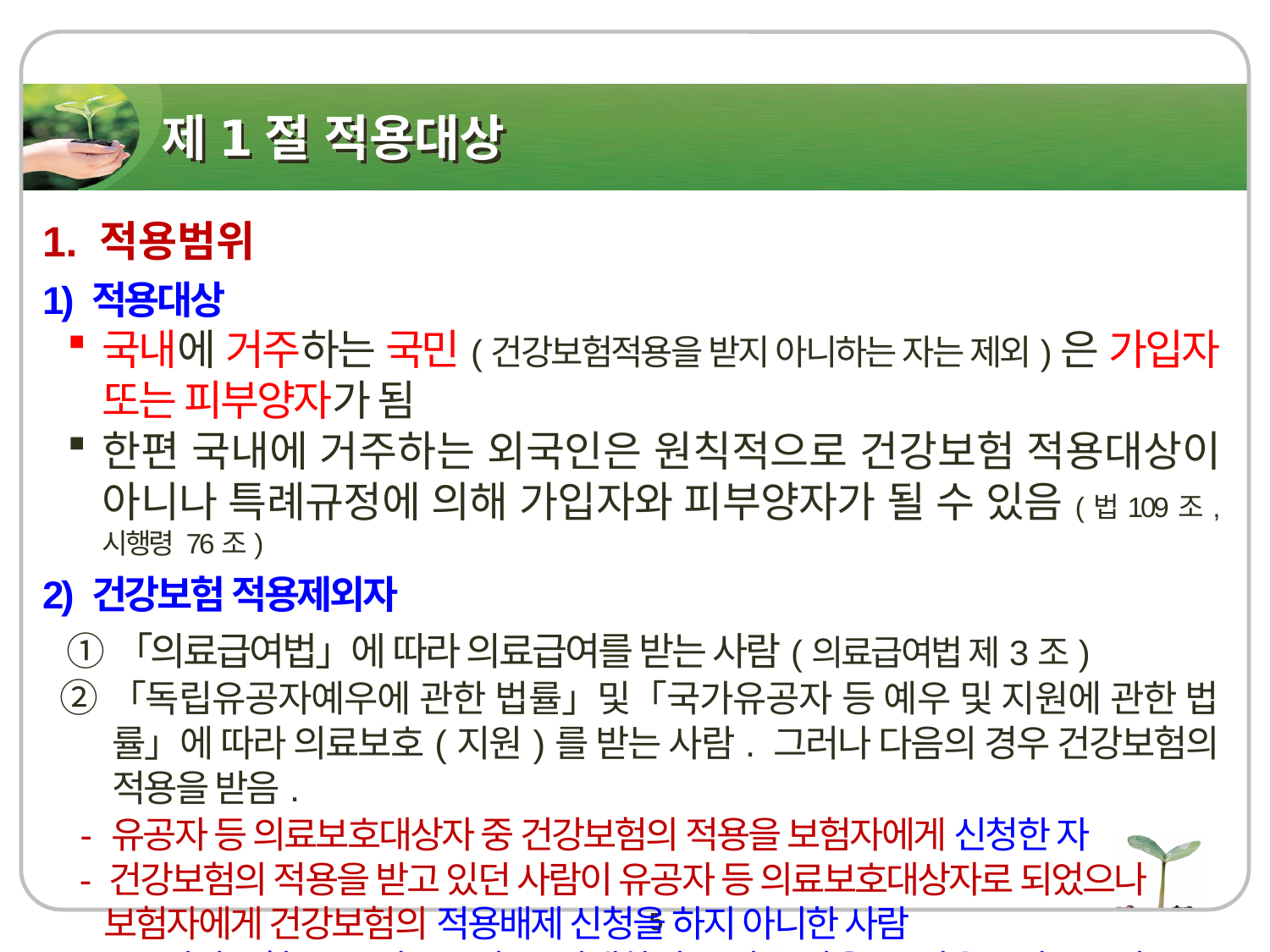

# 제1절 적용대상
1. 적용범위
1) 적용대상
국내에 거주하는 국민(건강보험적용을 받지 아니하는 자는 제외)은 가입자 또는 피부양자가 됨
한편 국내에 거주하는 외국인은 원칙적으로 건강보험 적용대상이 아니나 특례규정에 의해 가입자와 피부양자가 될 수 있음(법109조, 시행령 76조)
2) 건강보험 적용제외자
   ①「의료급여법」에 따라 의료급여를 받는 사람(의료급여법 제3조)
 ②「독립유공자예우에 관한 법률」및「국가유공자 등 예우 및 지원에 관한 법률」에 따라 의료보호(지원)를 받는 사람. 그러나 다음의 경우 건강보험의 적용을 받음.
    - 유공자 등 의료보호대상자 중 건강보험의 적용을 보험자에게 신청한 자
   - 건강보험의 적용을 받고 있던 사람이 유공자 등 의료보호대상자로 되었으나
     보험자에게 건강보험의 적용배제 신청을 하지 아니한 사람
     → 건강보험 또는 의료급여 중 선택하여 급여를 받을 수 있음(이중급여는 금지)
5